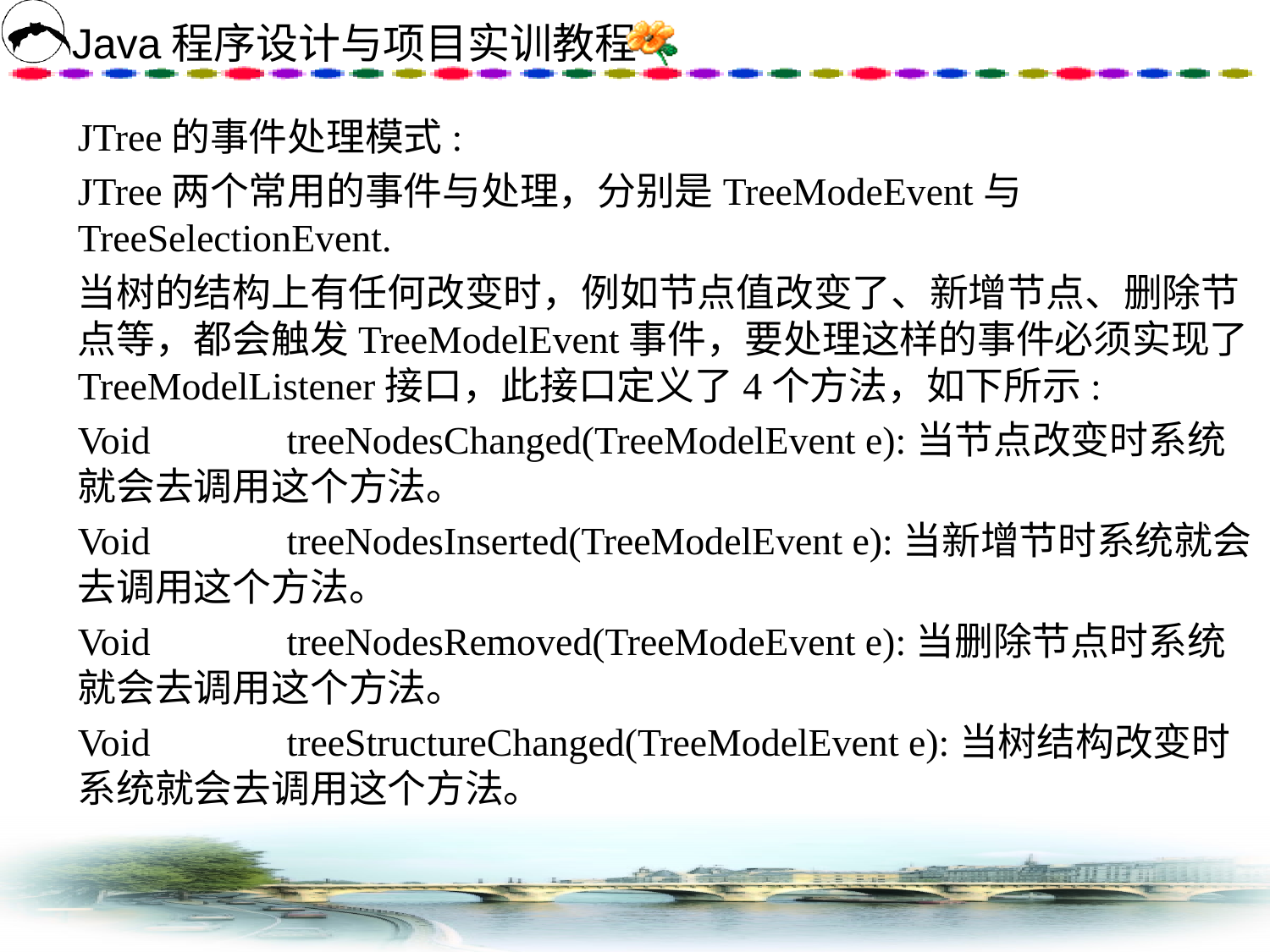

JTree的事件处理模式:
JTree两个常用的事件与处理，分别是TreeModeEvent与TreeSelectionEvent.
当树的结构上有任何改变时，例如节点值改变了、新增节点、删除节点等，都会触发TreeModelEvent事件，要处理这样的事件必须实现了TreeModelListener接口，此接口定义了4个方法，如下所示:
Void              treeNodesChanged(TreeModelEvent e):当节点改变时系统就会去调用这个方法。
Void              treeNodesInserted(TreeModelEvent e):当新增节时系统就会去调用这个方法。
Void              treeNodesRemoved(TreeModeEvent e):当删除节点时系统就会去调用这个方法。
Void              treeStructureChanged(TreeModelEvent e):当树结构改变时系统就会去调用这个方法。